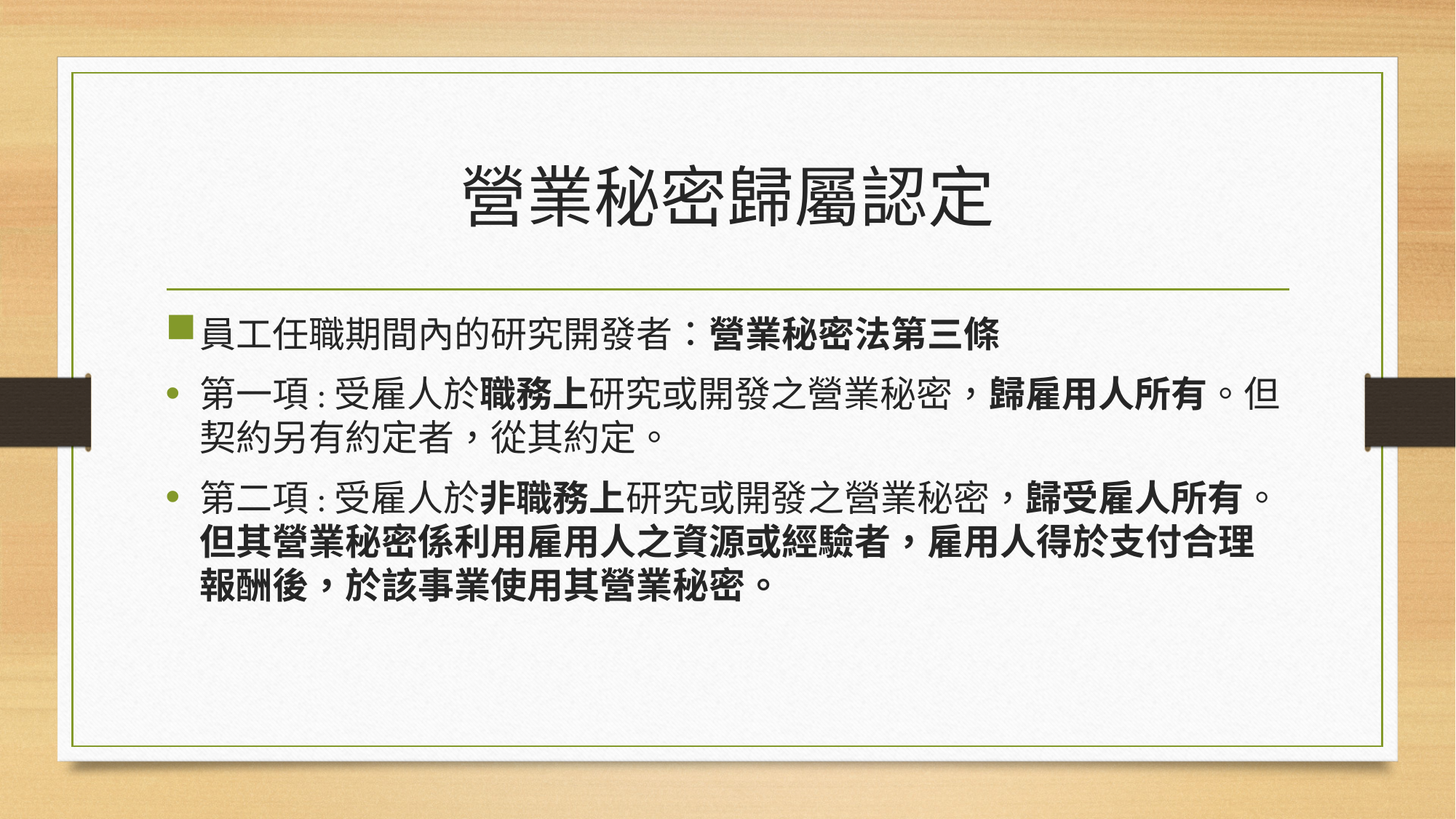

# 營業秘密歸屬認定
員工任職期間內的研究開發者：營業秘密法第三條
第一項:受雇人於職務上研究或開發之營業秘密，歸雇用人所有。但契約另有約定者，從其約定。
第二項:受雇人於非職務上研究或開發之營業秘密，歸受雇人所有。但其營業秘密係利用雇用人之資源或經驗者，雇用人得於支付合理報酬後，於該事業使用其營業秘密。